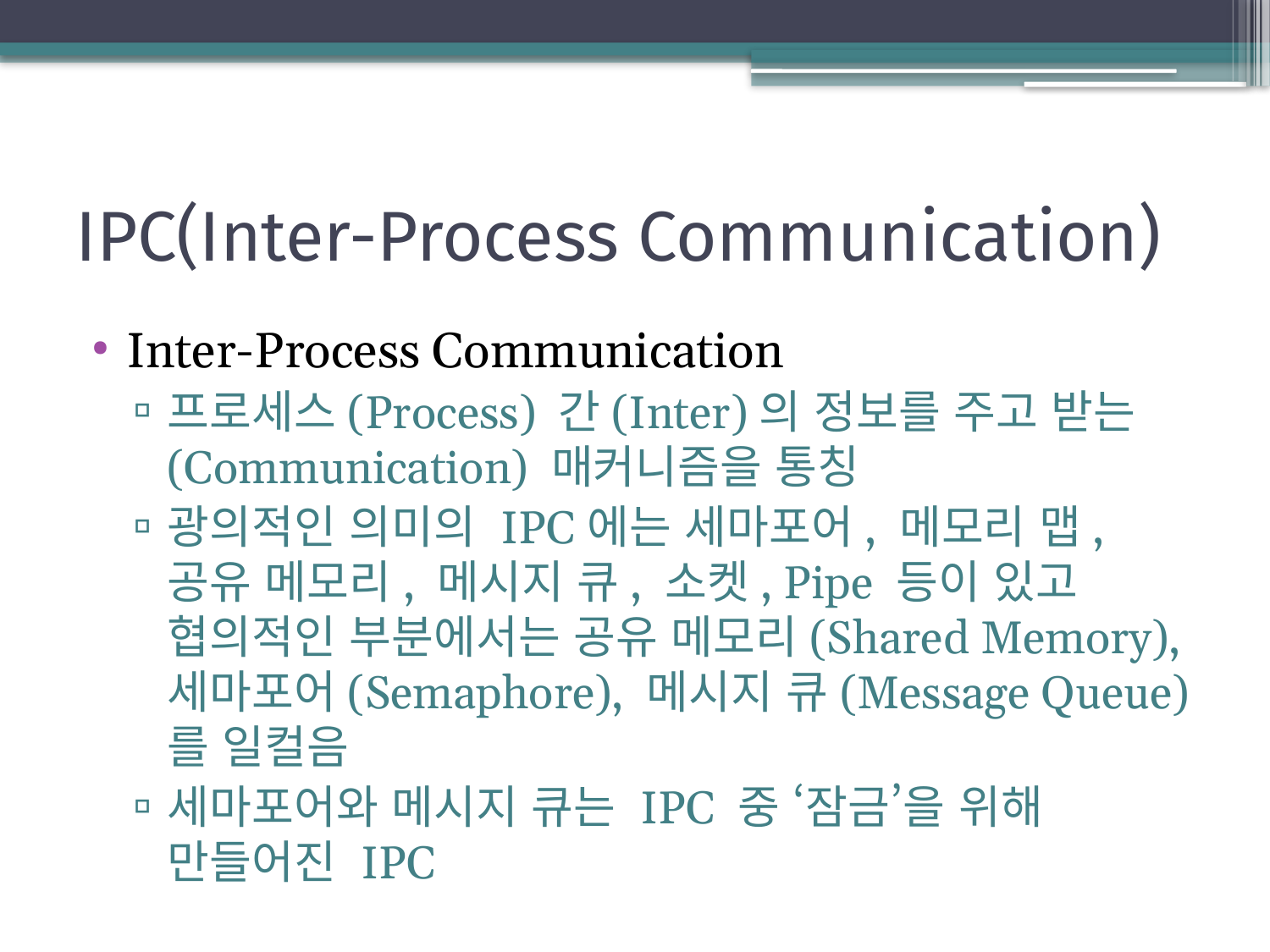

# IPC(Inter-Process Communication)
Inter-Process Communication
프로세스(Process) 간(Inter)의 정보를 주고 받는(Communication) 매커니즘을 통칭
광의적인 의미의 IPC에는 세마포어, 메모리 맵, 공유 메모리, 메시지 큐, 소켓, Pipe 등이 있고 협의적인 부분에서는 공유 메모리(Shared Memory), 세마포어(Semaphore), 메시지 큐(Message Queue)를 일컬음
세마포어와 메시지 큐는 IPC 중 ‘잠금’을 위해 만들어진 IPC